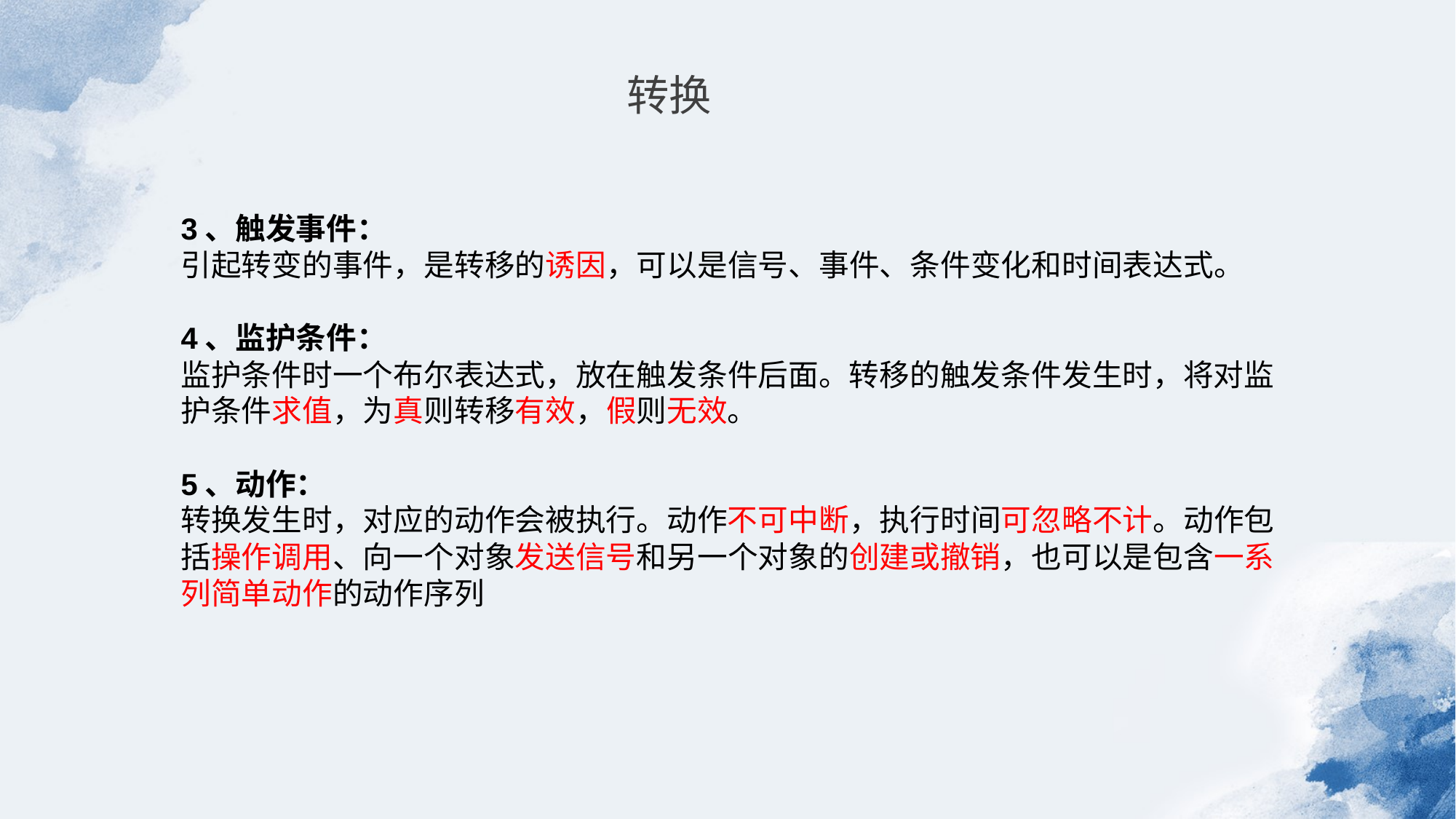

转换
3、触发事件：
引起转变的事件，是转移的诱因，可以是信号、事件、条件变化和时间表达式。

4、监护条件：
监护条件时一个布尔表达式，放在触发条件后面。转移的触发条件发生时，将对监护条件求值，为真则转移有效，假则无效。

5、动作：
转换发生时，对应的动作会被执行。动作不可中断，执行时间可忽略不计。动作包括操作调用、向一个对象发送信号和另一个对象的创建或撤销，也可以是包含一系列简单动作的动作序列